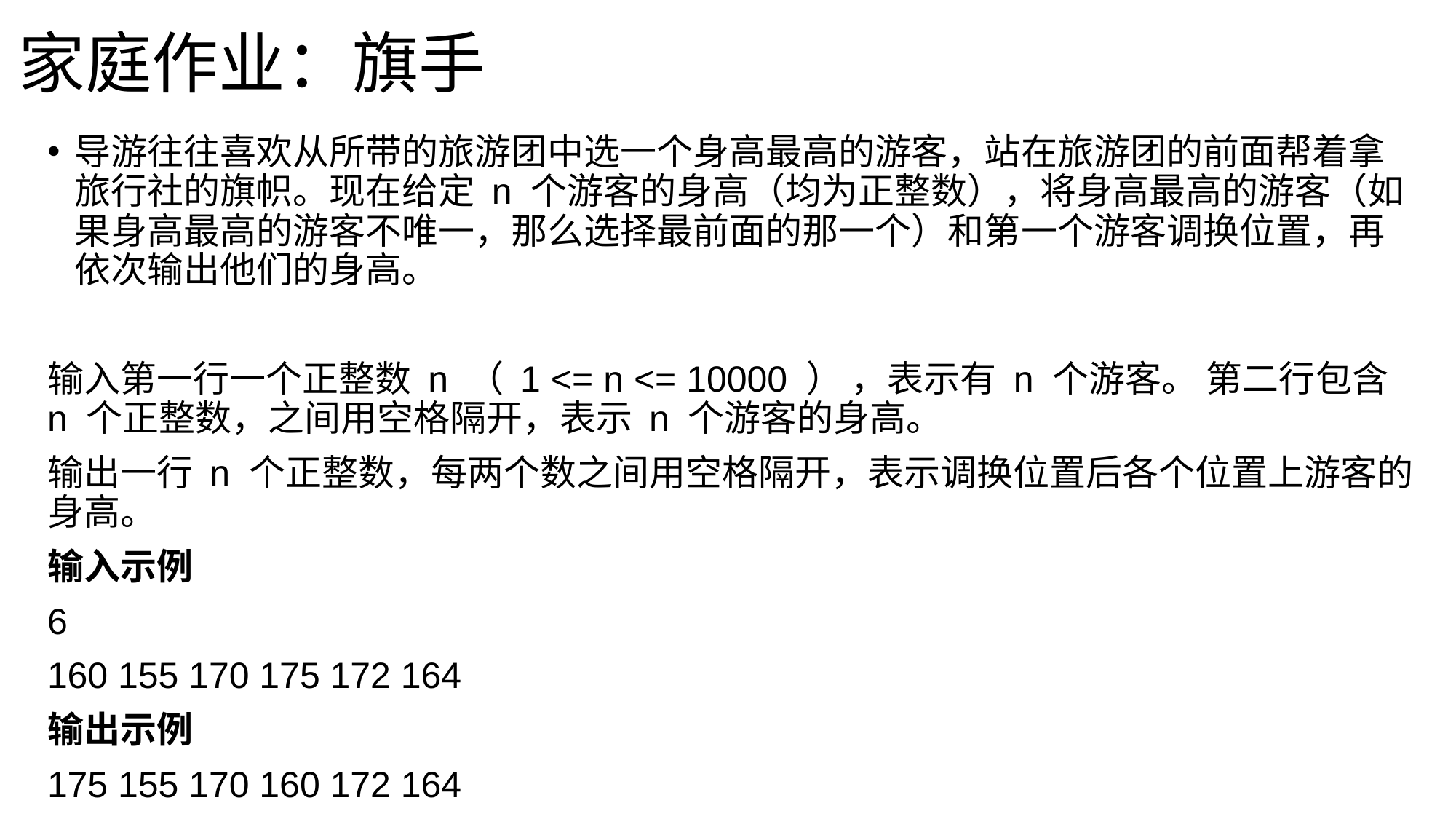

# 家庭作业：旗手
导游往往喜欢从所带的旅游团中选一个身高最高的游客，站在旅游团的前面帮着拿旅行社的旗帜。现在给定 n 个游客的身高（均为正整数），将身高最高的游客（如果身高最高的游客不唯一，那么选择最前面的那一个）和第一个游客调换位置，再依次输出他们的身高。

输入第一行一个正整数 n （ 1 <= n <= 10000 ） ，表示有 n 个游客。 第二行包含 n 个正整数，之间用空格隔开，表示 n 个游客的身高。
输出一行 n 个正整数，每两个数之间用空格隔开，表示调换位置后各个位置上游客的身高。
输入示例
6
160 155 170 175 172 164
输出示例
175 155 170 160 172 164